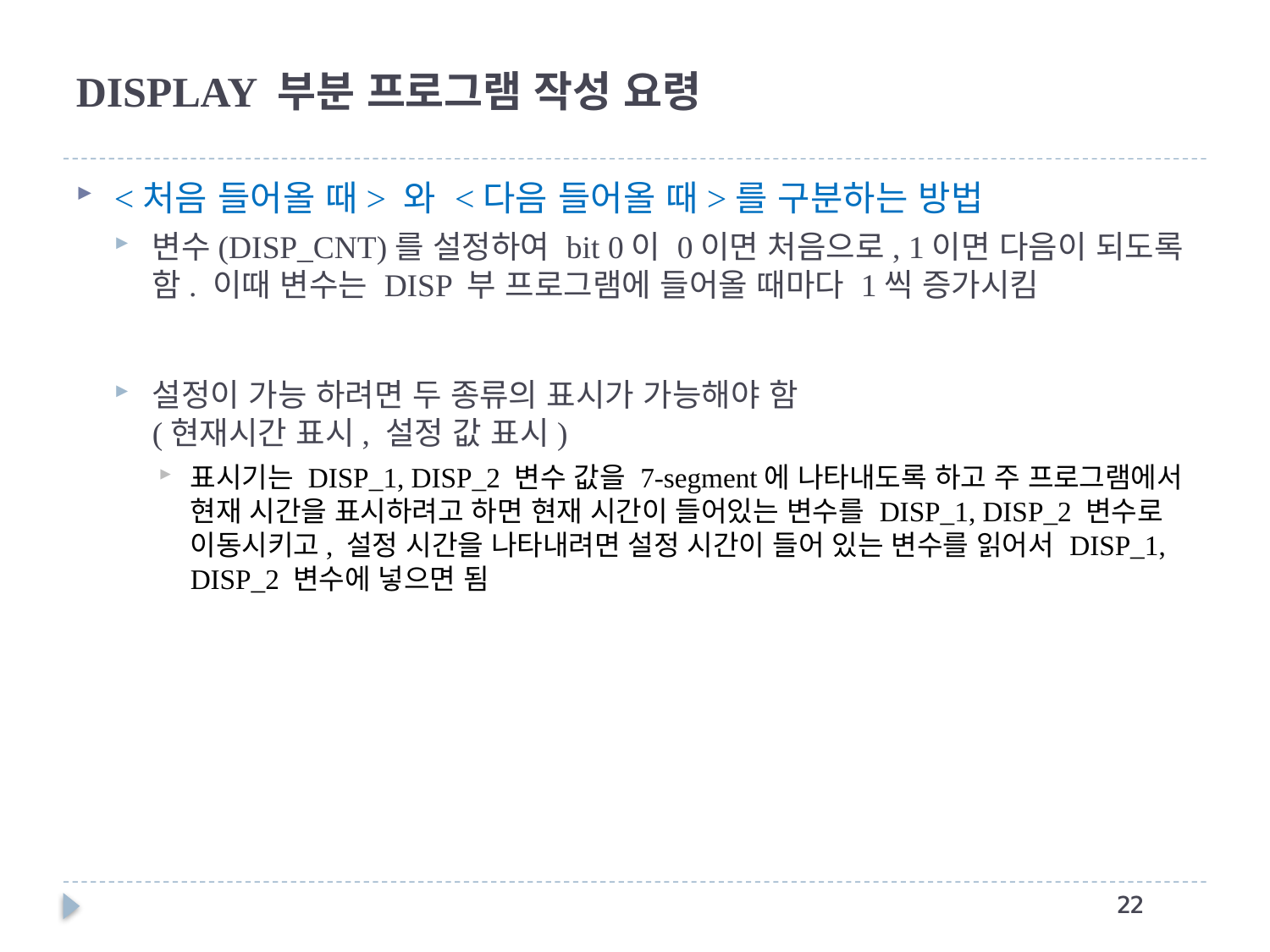

# DISPLAY 부분 프로그램 작성 요령
<처음 들어올 때> 와 <다음 들어올 때>를 구분하는 방법
변수(DISP_CNT)를 설정하여 bit 0이 0이면 처음으로, 1이면 다음이 되도록 함. 이때 변수는 DISP 부 프로그램에 들어올 때마다 1씩 증가시킴

설정이 가능 하려면 두 종류의 표시가 가능해야 함
(현재시간 표시, 설정 값 표시)
표시기는 DISP_1, DISP_2 변수 값을 7-segment에 나타내도록 하고 주 프로그램에서 현재 시간을 표시하려고 하면 현재 시간이 들어있는 변수를 DISP_1, DISP_2 변수로 이동시키고, 설정 시간을 나타내려면 설정 시간이 들어 있는 변수를 읽어서 DISP_1, DISP_2 변수에 넣으면 됨
22